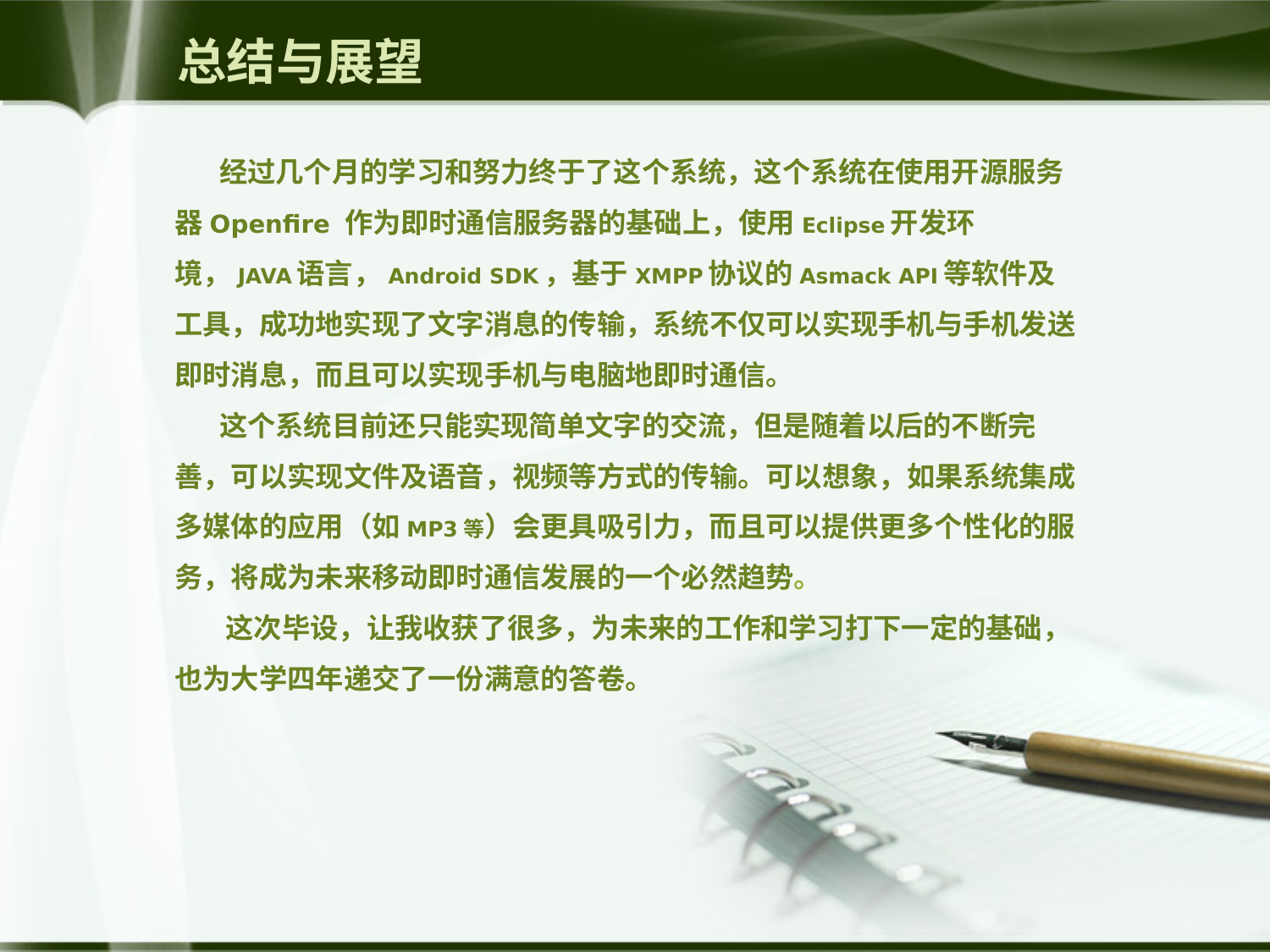

# 总结与展望
      经过几个月的学习和努力终于了这个系统，这个系统在使用开源服务器Openfire 作为即时通信服务器的基础上，使用Eclipse开发环境，JAVA语言，Android SDK，基于XMPP协议的Asmack API等软件及工具，成功地实现了文字消息的传输，系统不仅可以实现手机与手机发送即时消息，而且可以实现手机与电脑地即时通信。
      这个系统目前还只能实现简单文字的交流，但是随着以后的不断完善，可以实现文件及语音，视频等方式的传输。可以想象，如果系统集成多媒体的应用（如MP3等）会更具吸引力，而且可以提供更多个性化的服务，将成为未来移动即时通信发展的一个必然趋势。
       这次毕设，让我收获了很多，为未来的工作和学习打下一定的基础，也为大学四年递交了一份满意的答卷。